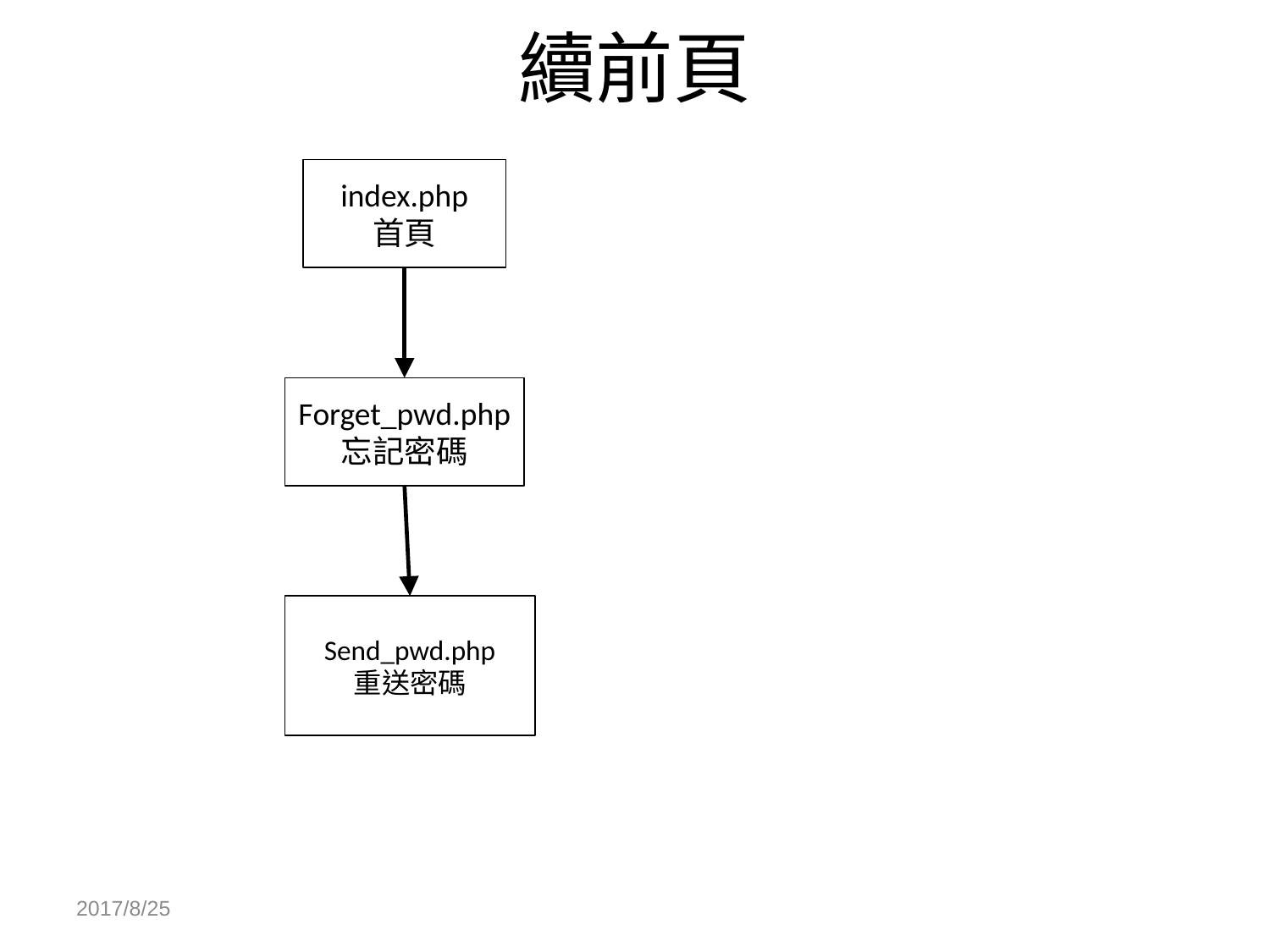

# 續前頁
index.php
首頁
Forget_pwd.php
忘記密碼
Send_pwd.php
重送密碼
2017/8/25